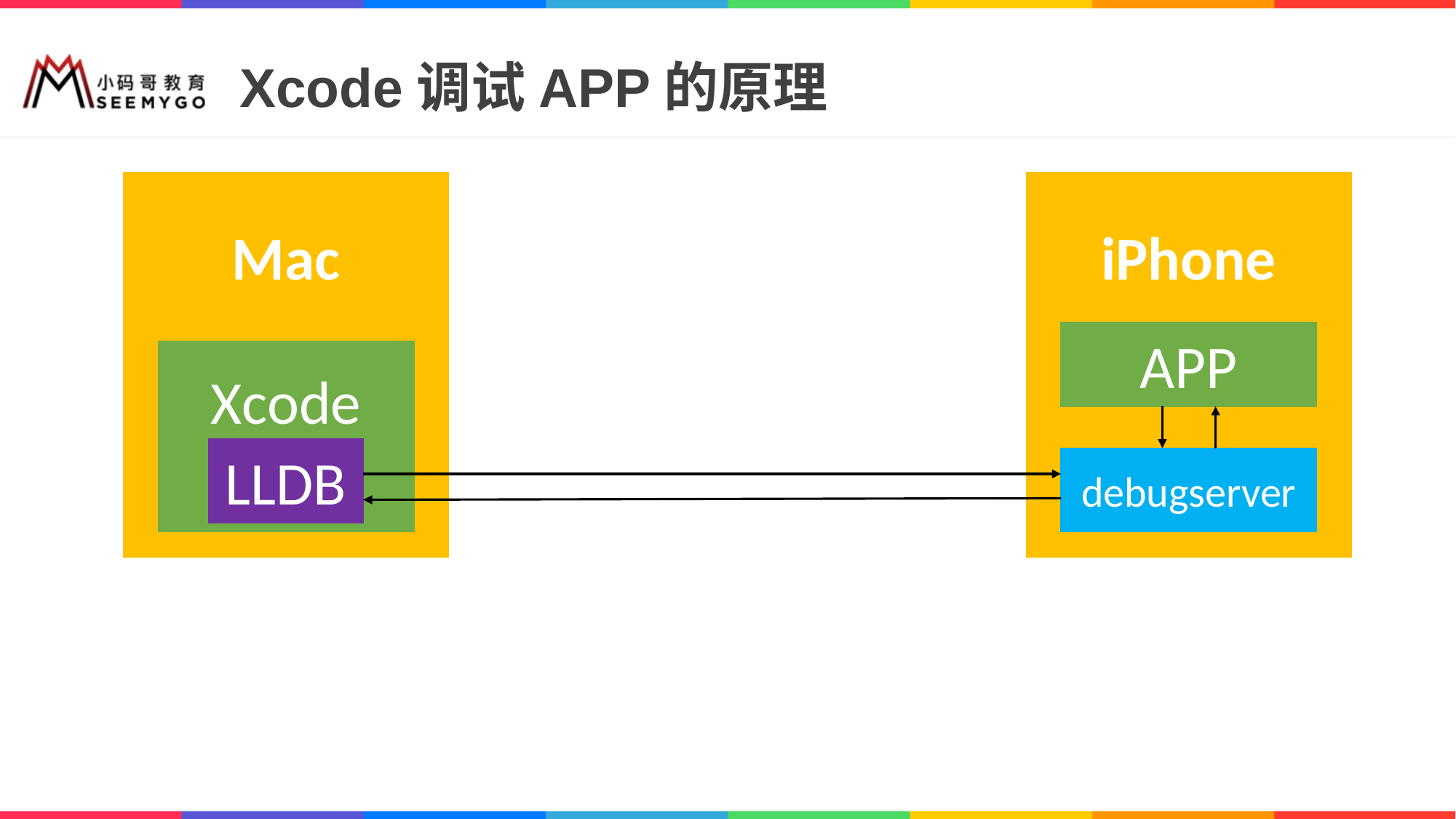

# Xcode调试APP的原理
Mac

iPhone

APP
Xcode

LLDB
debugserver